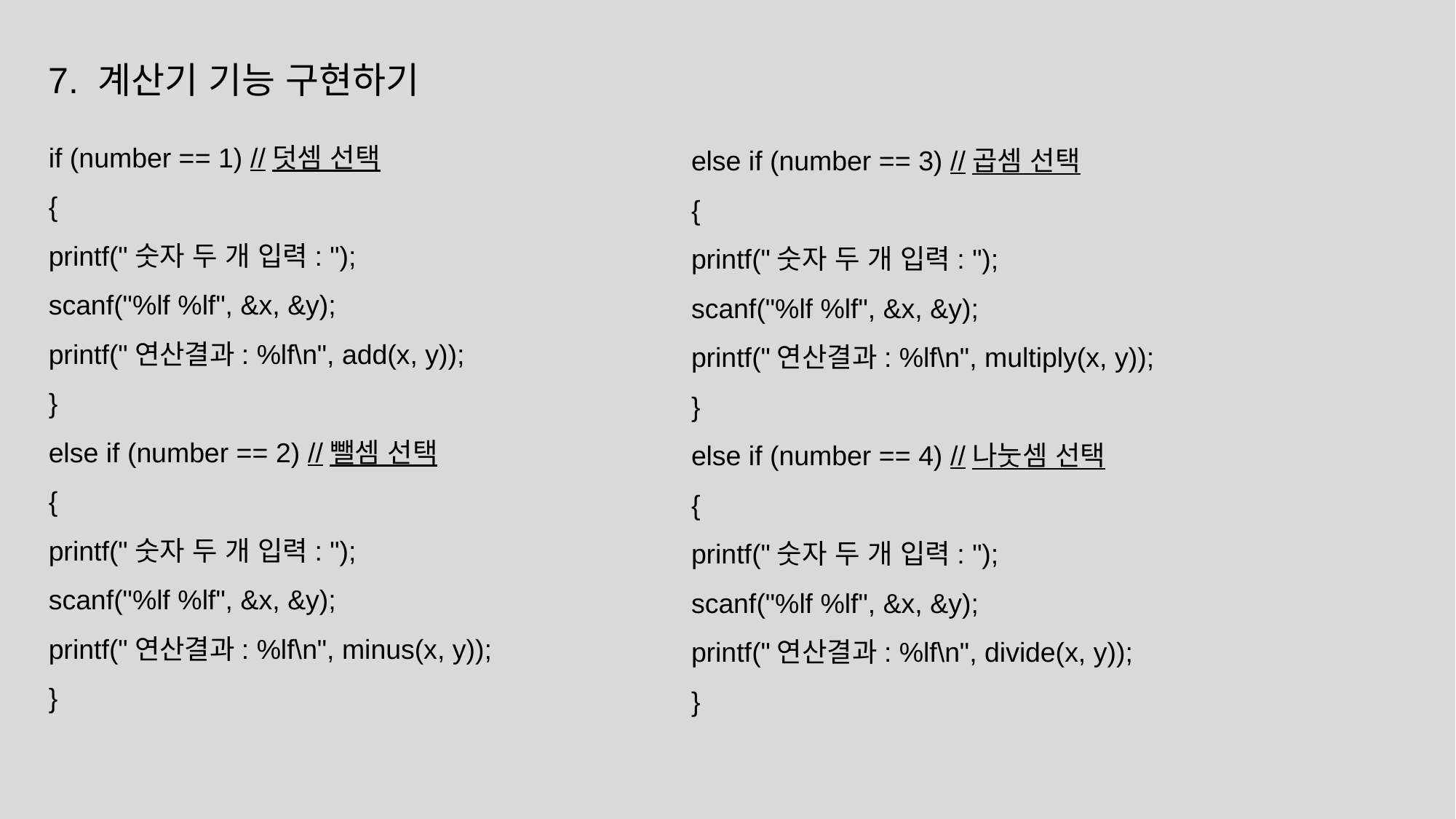

7. 계산기 기능 구현하기

if (number == 1) //덧셈 선택
{
printf("숫자 두 개 입력: ");
scanf("%lf %lf", &x, &y);
printf("연산결과: %lf\n", add(x, y));
}
else if (number == 2) //뺄셈 선택
{
printf("숫자 두 개 입력: ");
scanf("%lf %lf", &x, &y);
printf("연산결과: %lf\n", minus(x, y));
}
else if (number == 3) //곱셈 선택
{
printf("숫자 두 개 입력: ");
scanf("%lf %lf", &x, &y);
printf("연산결과: %lf\n", multiply(x, y));
}
else if (number == 4) //나눗셈 선택
{
printf("숫자 두 개 입력: ");
scanf("%lf %lf", &x, &y);
printf("연산결과: %lf\n", divide(x, y));
}